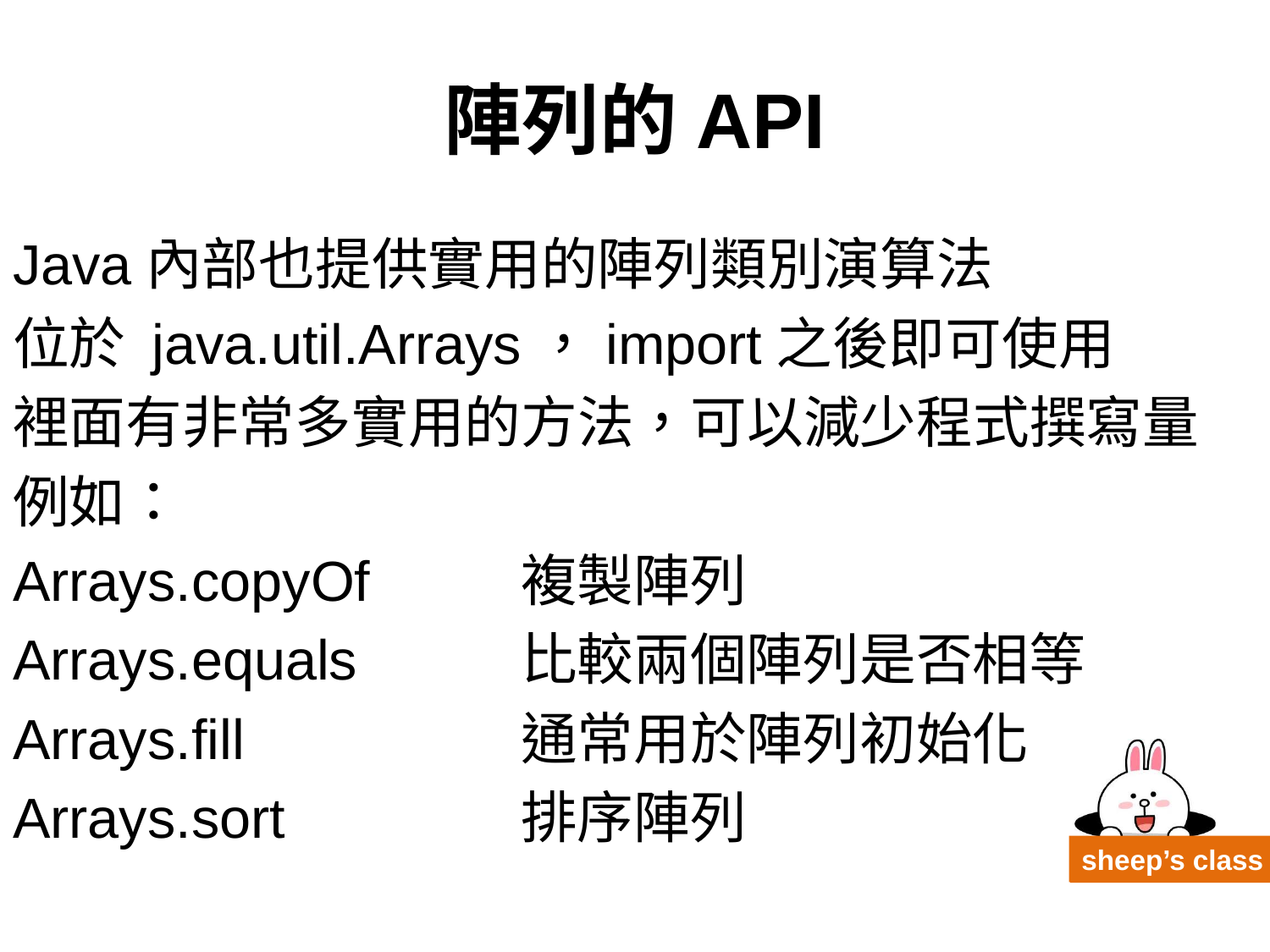

# 陣列的API
Java內部也提供實用的陣列類別演算法
位於 java.util.Arrays，import之後即可使用
裡面有非常多實用的方法，可以減少程式撰寫量
例如：
Arrays.copyOf		複製陣列
Arrays.equals		比較兩個陣列是否相等
Arrays.fill			通常用於陣列初始化
Arrays.sort		排序陣列